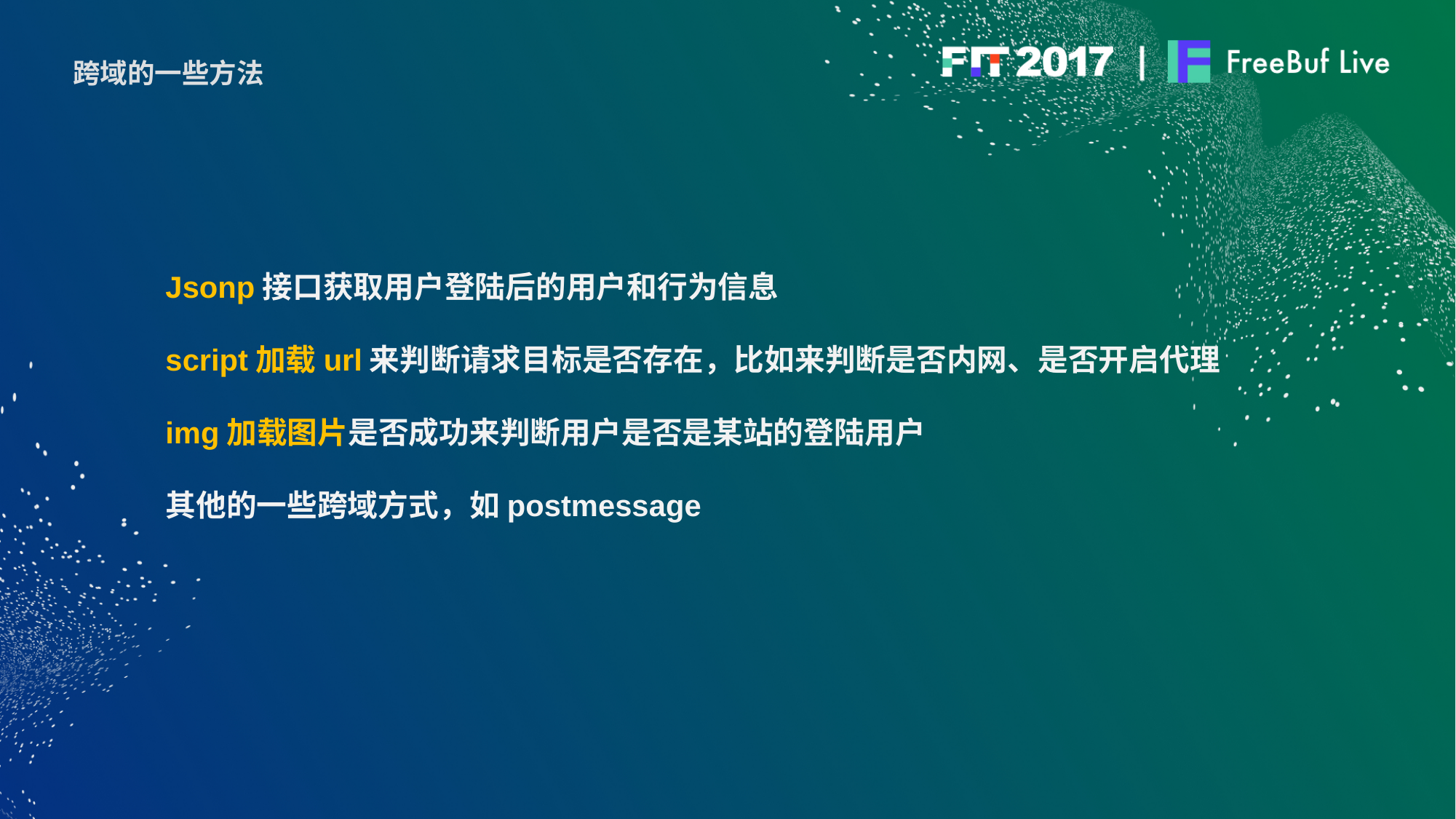

跨域的一些方法

Jsonp接口获取用户登陆后的用户和行为信息

script加载url来判断请求目标是否存在，比如来判断是否内网、是否开启代理

img加载图片是否成功来判断用户是否是某站的登陆用户

其他的一些跨域方式，如postmessage